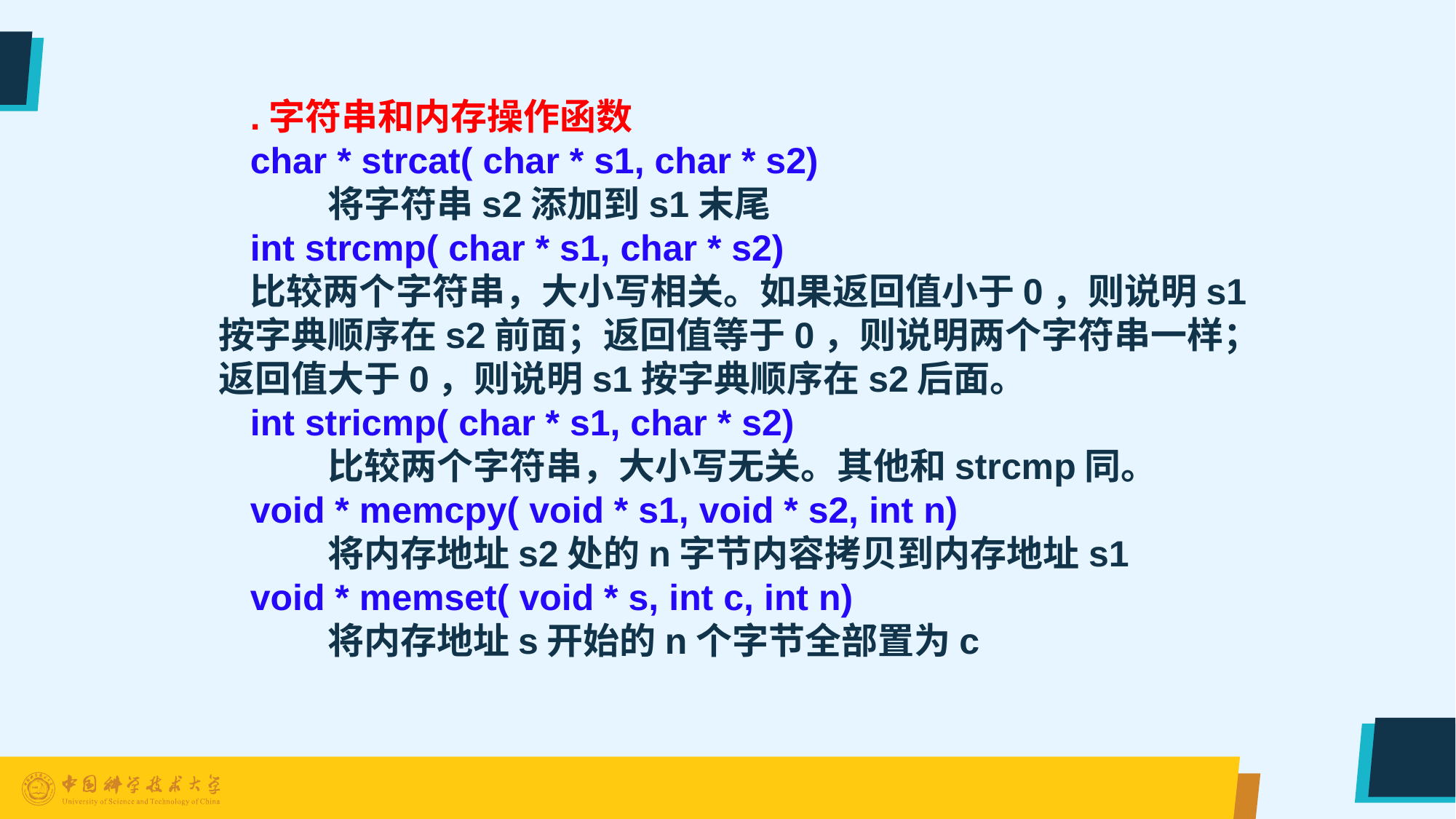

.字符串和内存操作函数
char * strcat( char * s1, char * s2)
	将字符串s2添加到s1末尾
int strcmp( char * s1, char * s2)
比较两个字符串，大小写相关。如果返回值小于0，则说明s1按字典顺序在s2前面；返回值等于0，则说明两个字符串一样；返回值大于0，则说明s1按字典顺序在s2后面。
int stricmp( char * s1, char * s2)
	比较两个字符串，大小写无关。其他和strcmp同。
void * memcpy( void * s1, void * s2, int n)
	将内存地址s2处的n字节内容拷贝到内存地址s1
void * memset( void * s, int c, int n)
	将内存地址s开始的n个字节全部置为c